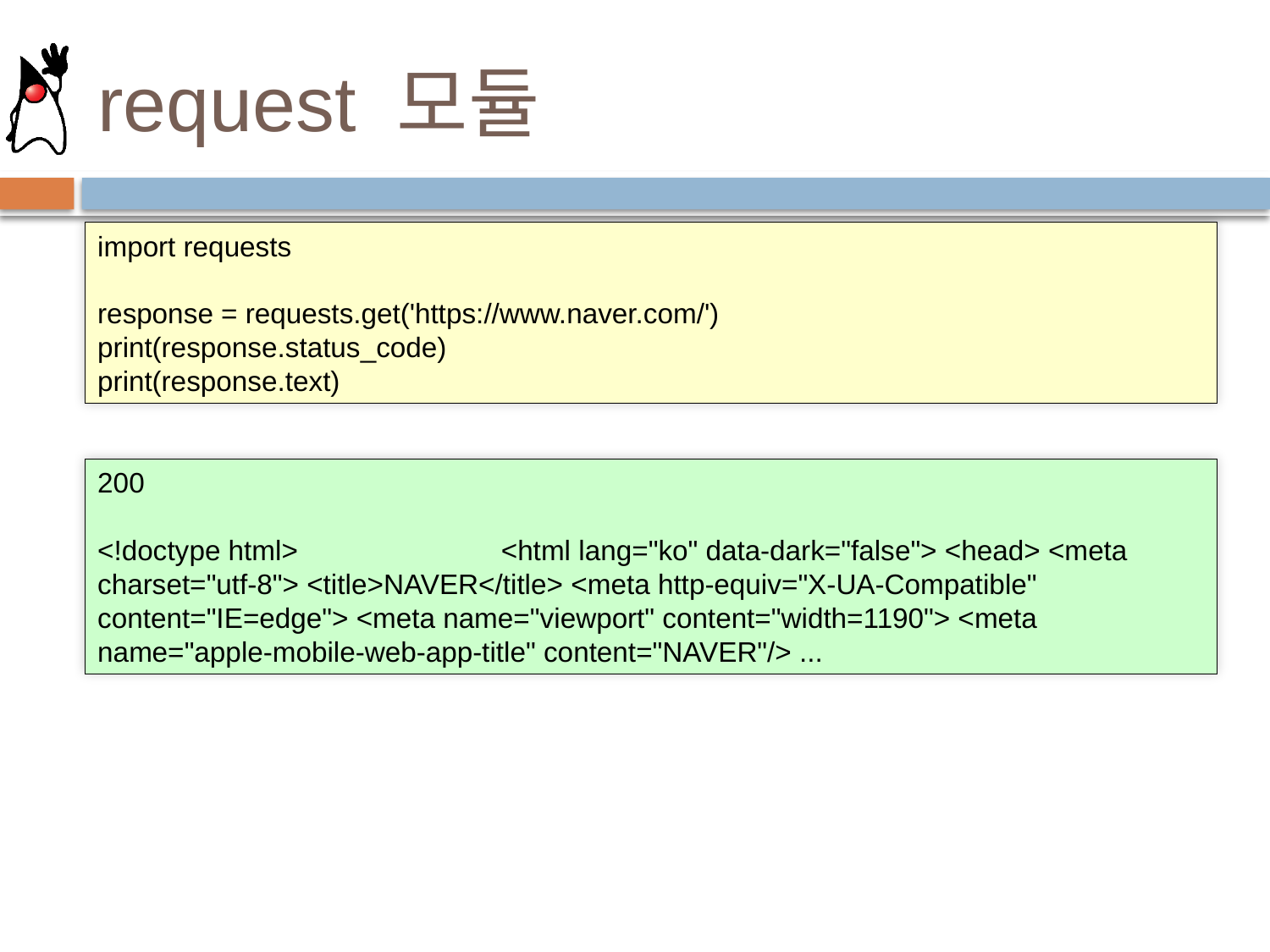

# request 모듈
import requests

response = requests.get('https://www.naver.com/')
print(response.status_code)
print(response.text)
200

<!doctype html>                          <html lang="ko" data-dark="false"> <head> <meta charset="utf-8"> <title>NAVER</title> <meta http-equiv="X-UA-Compatible" content="IE=edge"> <meta name="viewport" content="width=1190"> <meta name="apple-mobile-web-app-title" content="NAVER"/> ...